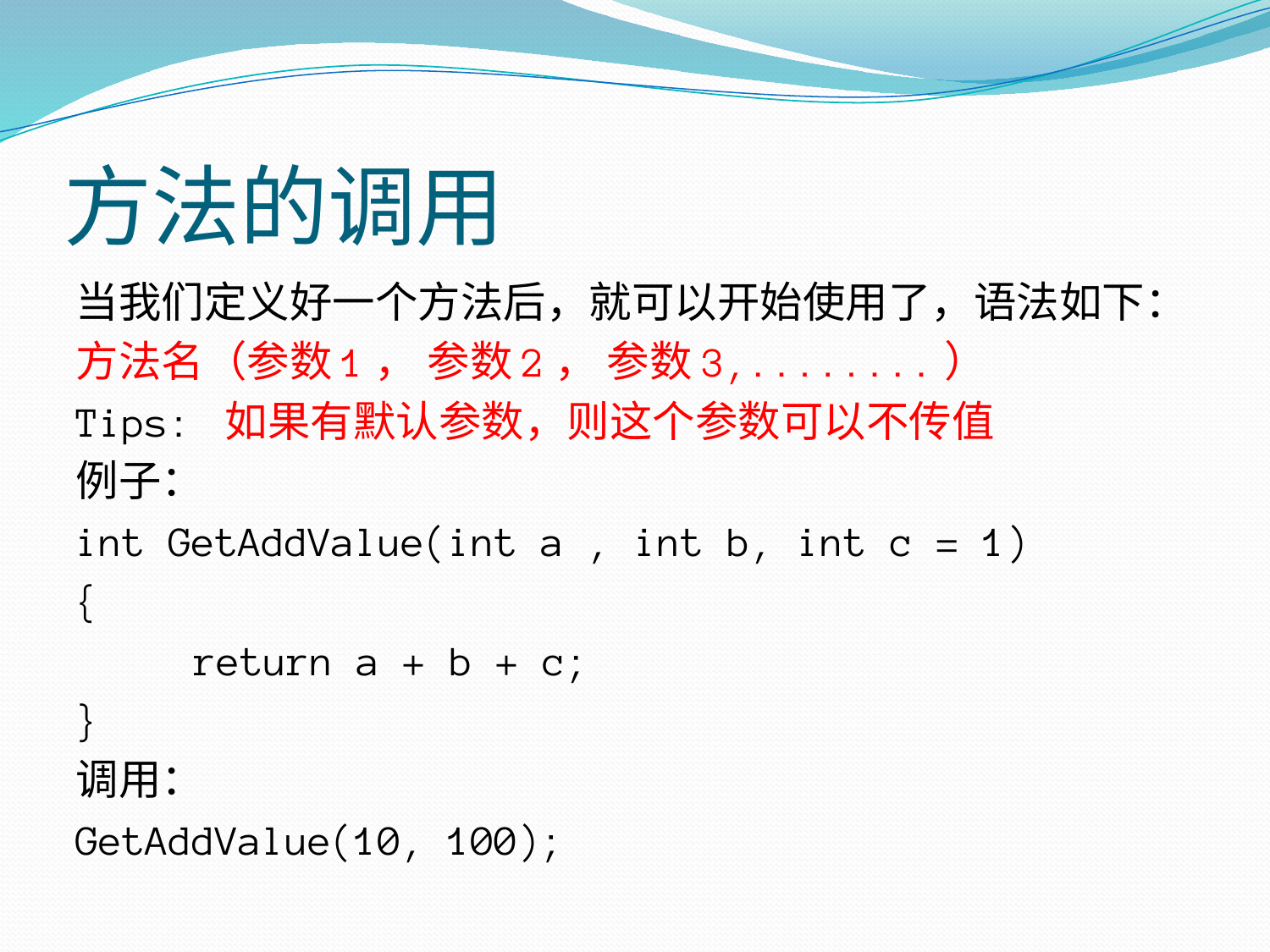

# 方法的调用
当我们定义好一个方法后，就可以开始使用了，语法如下：
方法名（参数1， 参数2， 参数3,........）
Tips: 如果有默认参数，则这个参数可以不传值
例子：
int GetAddValue(int a , int b, int c = 1)
{
	return a + b + c;
}
调用：
GetAddValue(10, 100);